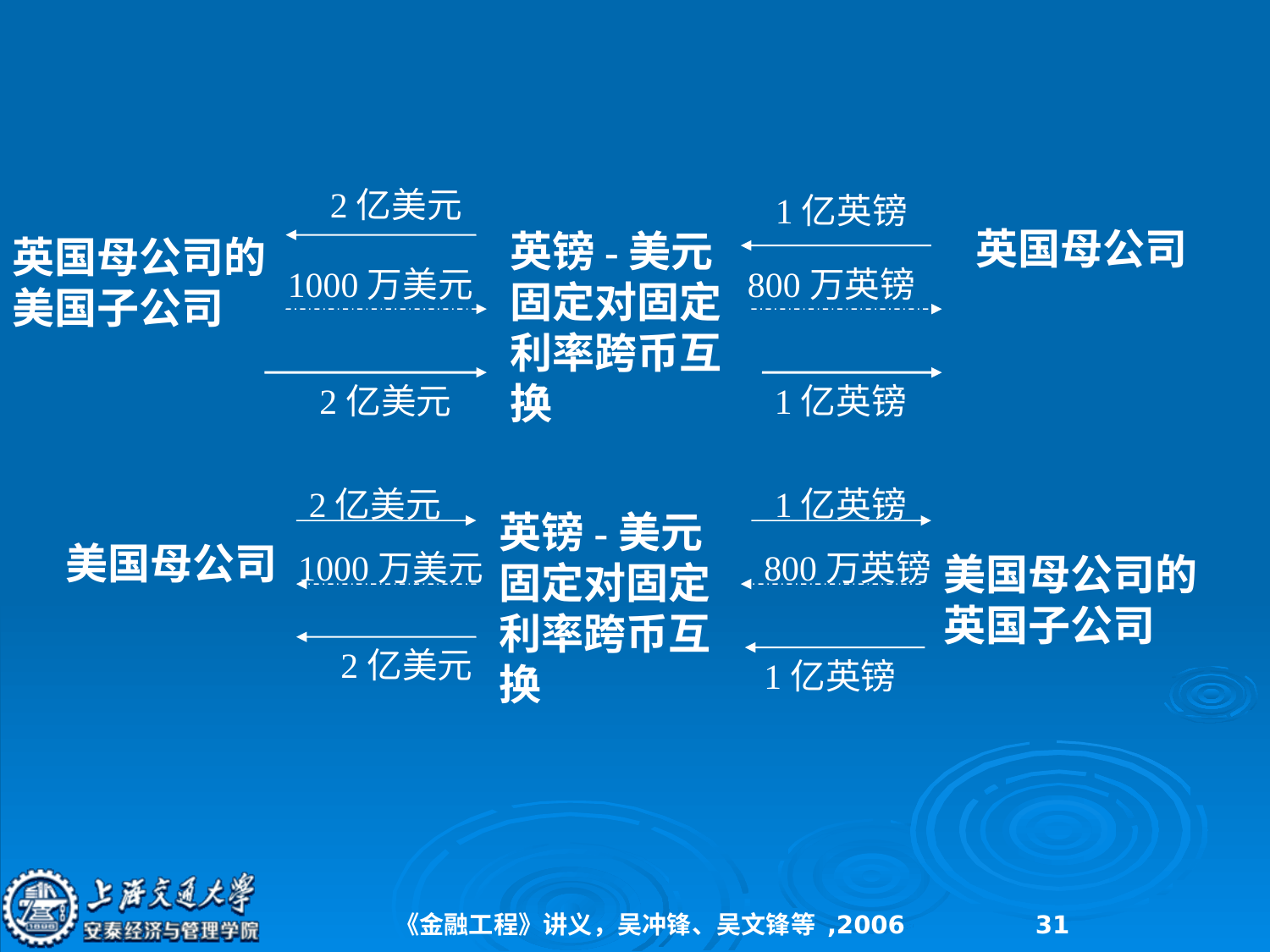

2亿美元
1亿英镑
英国母公司
英镑-美元固定对固定利率跨币互换
英国母公司的美国子公司

1000万美元
800万英镑

2亿美元

1亿英镑
2亿美元
1亿英镑
英镑-美元固定对固定利率跨币互换

美国母公司
1000万美元
800万英镑
美国母公司的英国子公司

2亿美元

1亿英镑